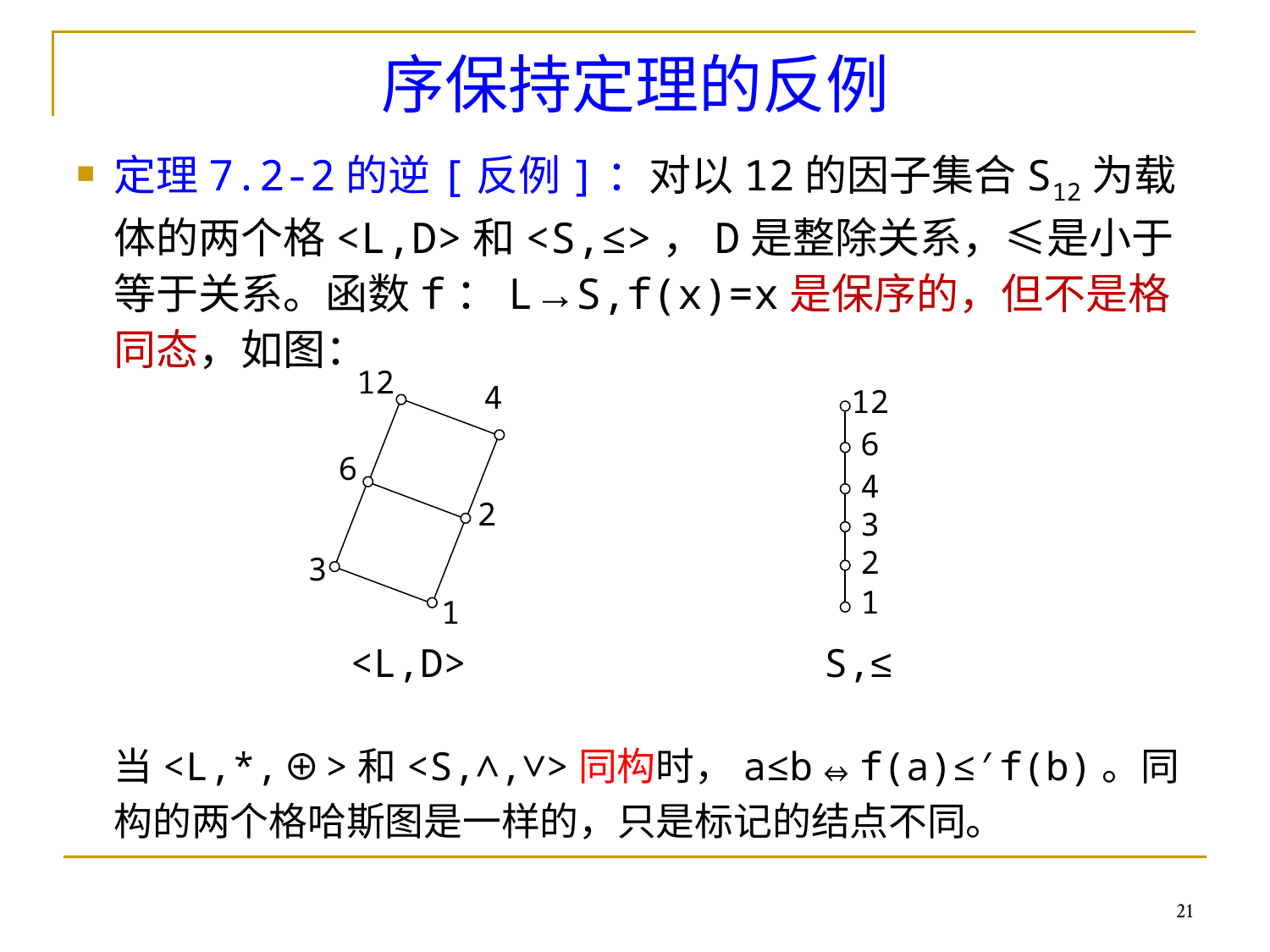

# 序保持定理的反例
定理7.2-2的逆[反例]：对以12的因子集合S12为载体的两个格<L,D>和<S,≤>，D是整除关系，≤是小于等于关系。函数f：L→S,f(x)=x是保序的，但不是格同态，如图：
12
4

6

2

3

1

<L,D>
12

6

4

3

2

1

S,≤
当<L,*,⊕>和<S,∧,∨>同构时，a≤b⇔f(a)≤′f(b)。同构的两个格哈斯图是一样的，只是标记的结点不同。
21